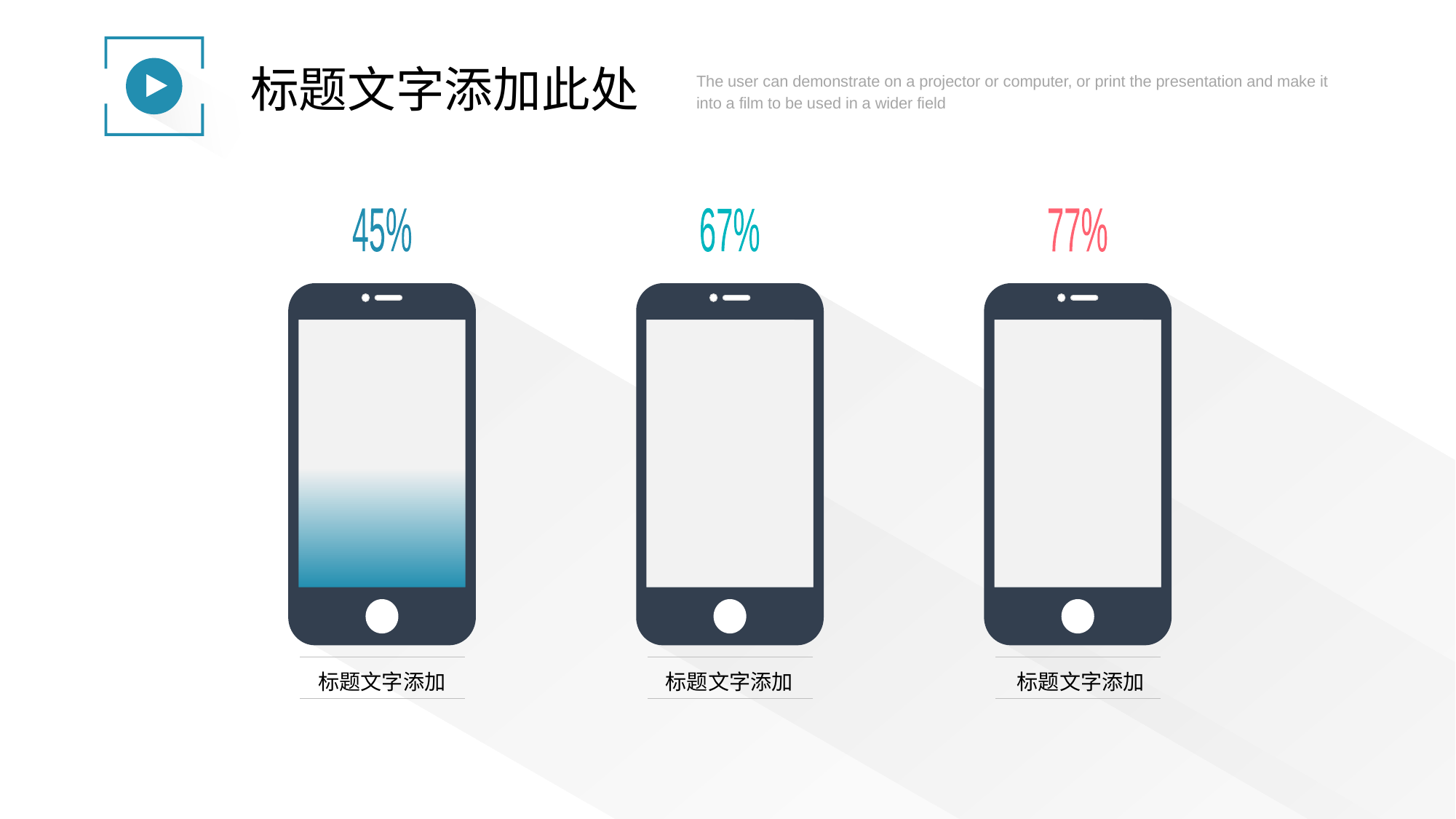

标题文字添加此处
The user can demonstrate on a projector or computer, or print the presentation and make it into a film to be used in a wider field
45%

标题文字添加
67%

标题文字添加
77%

标题文字添加